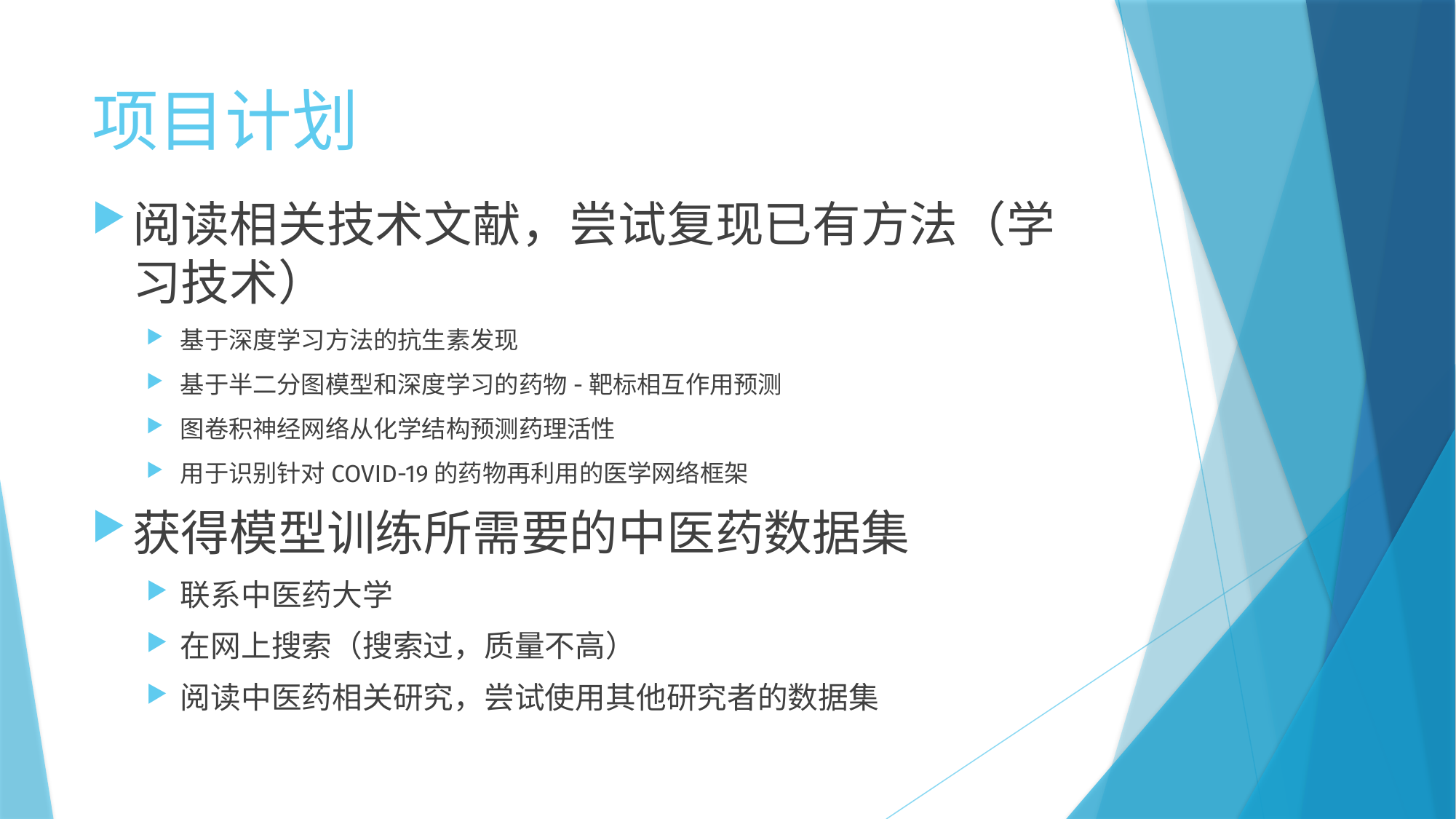

# 项目计划
阅读相关技术文献，尝试复现已有方法（学习技术）
基于深度学习方法的抗生素发现
基于半二分图模型和深度学习的药物-靶标相互作用预测
图卷积神经网络从化学结构预测药理活性
用于识别针对COVID-19的药物再利用的医学网络框架
获得模型训练所需要的中医药数据集
联系中医药大学
在网上搜索（搜索过，质量不高）
阅读中医药相关研究，尝试使用其他研究者的数据集